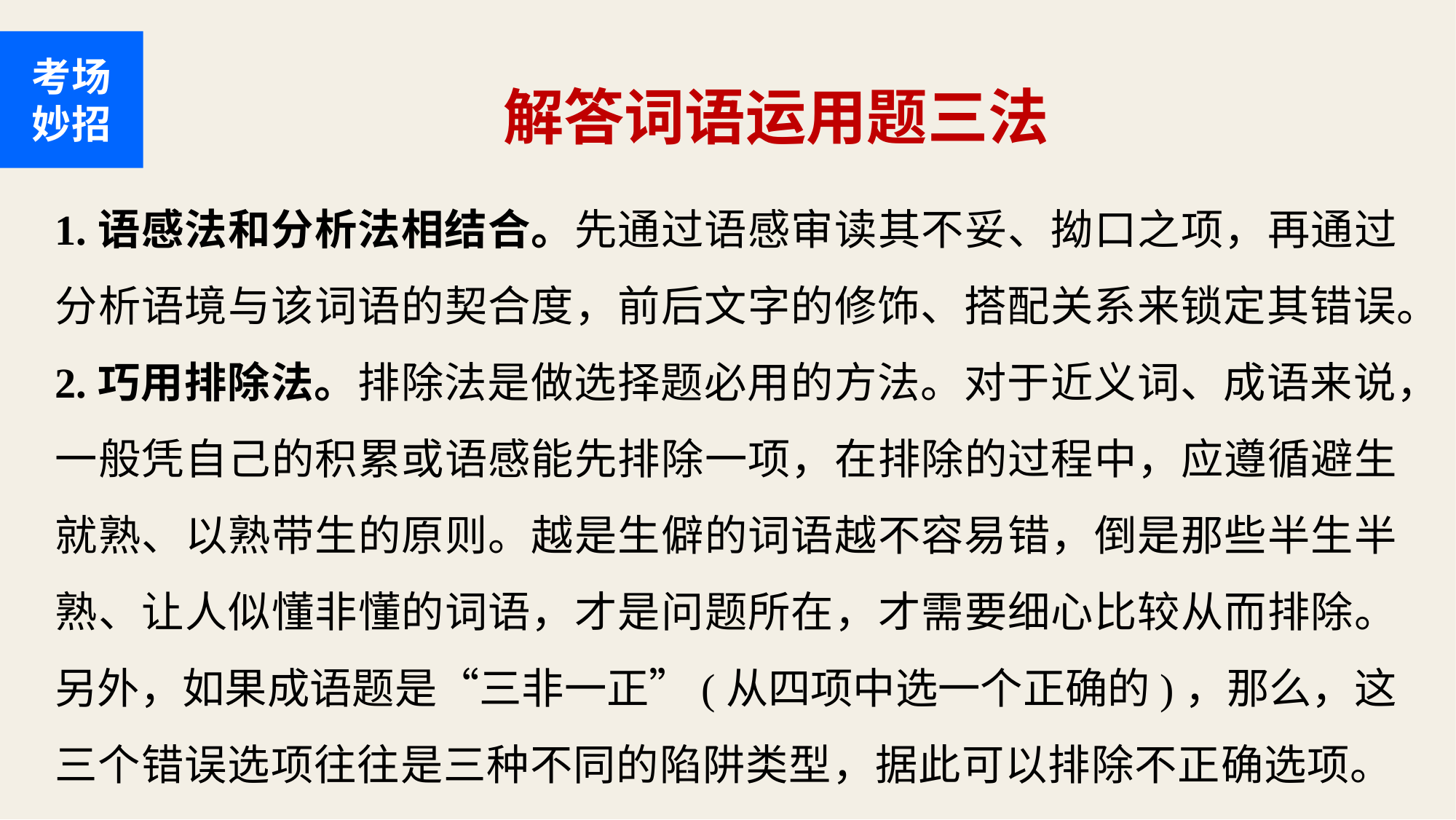

考场
妙招
解答词语运用题三法
1.语感法和分析法相结合。先通过语感审读其不妥、拗口之项，再通过分析语境与该词语的契合度，前后文字的修饰、搭配关系来锁定其错误。
2.巧用排除法。排除法是做选择题必用的方法。对于近义词、成语来说，一般凭自己的积累或语感能先排除一项，在排除的过程中，应遵循避生就熟、以熟带生的原则。越是生僻的词语越不容易错，倒是那些半生半熟、让人似懂非懂的词语，才是问题所在，才需要细心比较从而排除。另外，如果成语题是“三非一正”(从四项中选一个正确的)，那么，这三个错误选项往往是三种不同的陷阱类型，据此可以排除不正确选项。